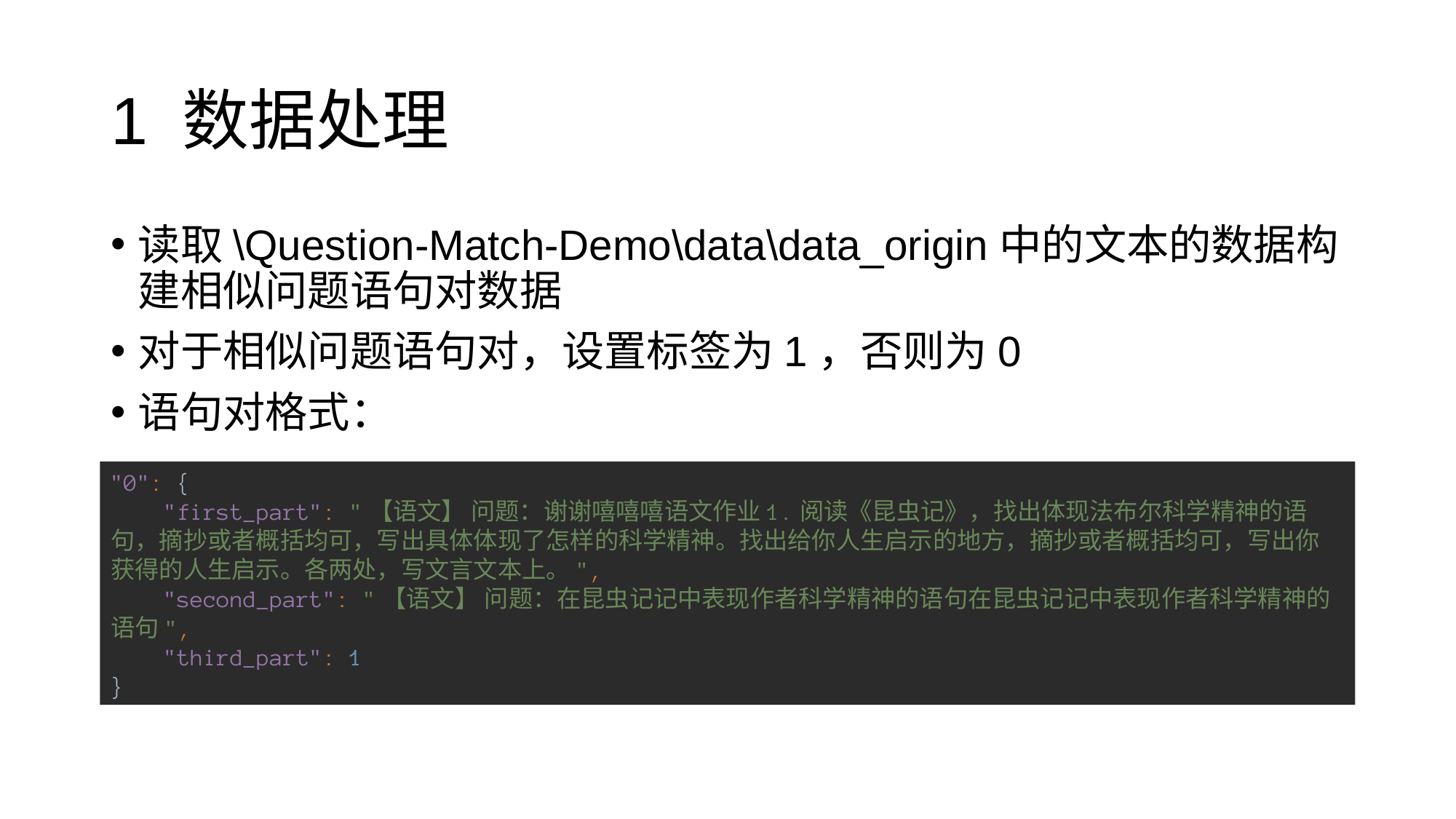

# 1 数据处理
读取\Question-Match-Demo\data\data_origin中的文本的数据构建相似问题语句对数据
对于相似问题语句对，设置标签为1，否则为0
语句对格式：

"0": {
    "first_part": "【语文】 问题：谢谢嘻嘻嘻语文作业1.阅读《昆虫记》，找出体现法布尔科学精神的语句，摘抄或者概括均可，写出具体体现了怎样的科学精神。找出给你人生启示的地方，摘抄或者概括均可，写出你获得的人生启示。各两处，写文言文本上。",
    "second_part": "【语文】 问题：在昆虫记记中表现作者科学精神的语句在昆虫记记中表现作者科学精神的语句",
    "third_part": 1
}